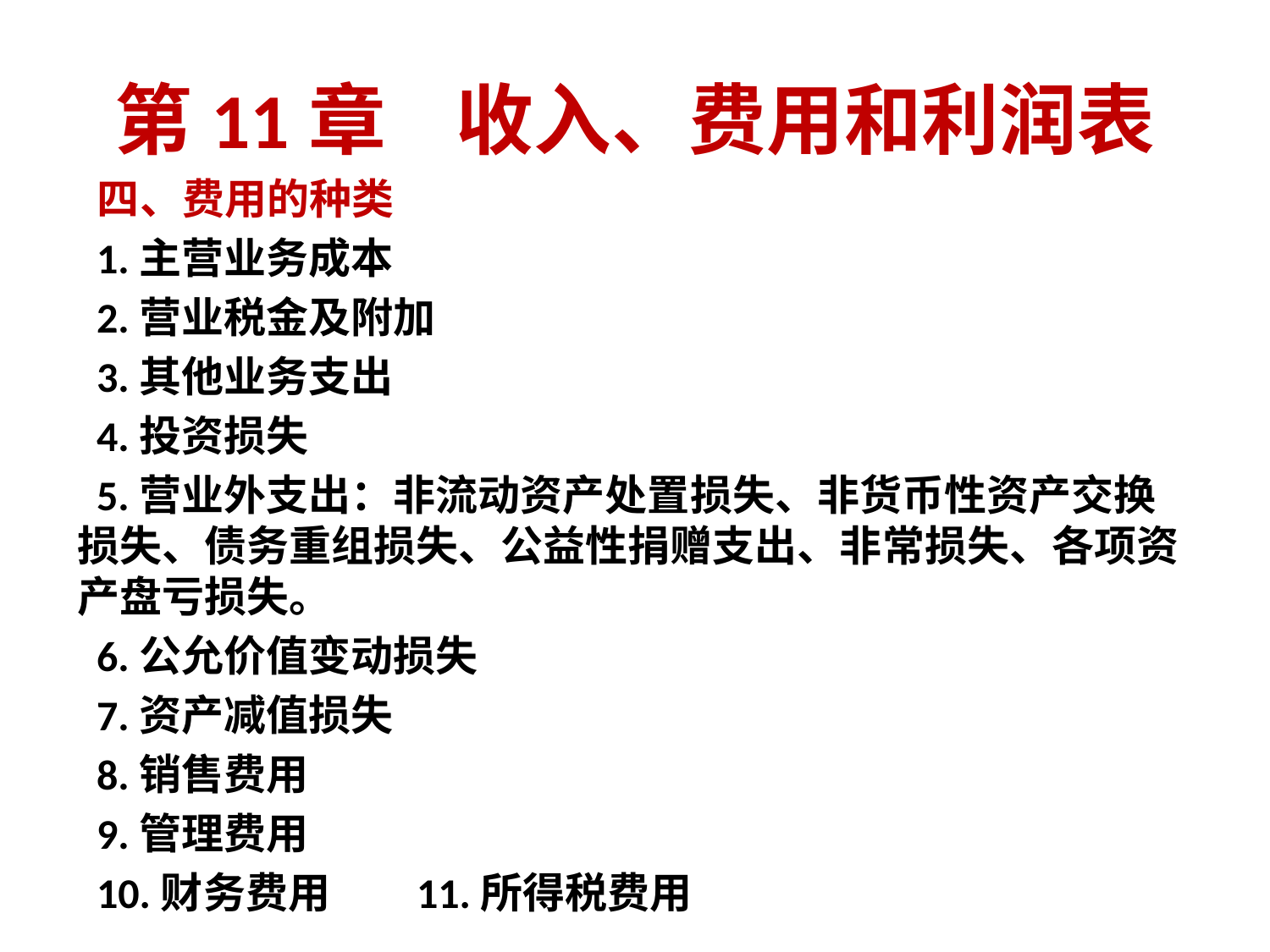

# 第11章    收入、费用和利润表
 四、费用的种类
  1.主营业务成本
  2.营业税金及附加
  3.其他业务支出
  4.投资损失
  5.营业外支出：非流动资产处置损失、非货币性资产交换损失、债务重组损失、公益性捐赠支出、非常损失、各项资产盘亏损失。
  6.公允价值变动损失
  7.资产减值损失
  8.销售费用
  9.管理费用
  10.财务费用        11.所得税费用